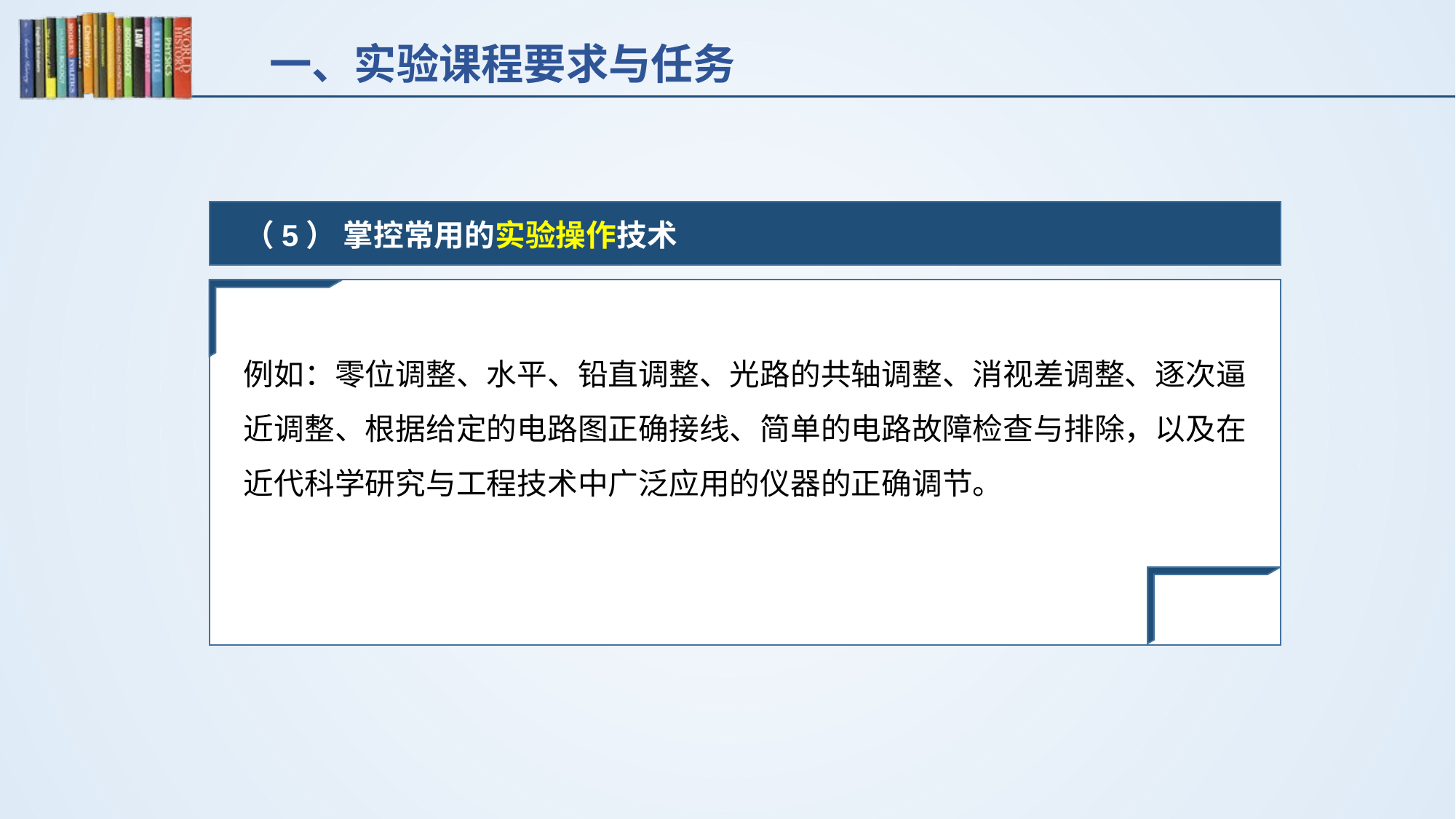

一、实验课程要求与任务

（5） 掌控常用的实验操作技术

例如：零位调整、水平、铅直调整、光路的共轴调整、消视差调整、逐次逼近调整、根据给定的电路图正确接线、简单的电路故障检查与排除，以及在近代科学研究与工程技术中广泛应用的仪器的正确调节。